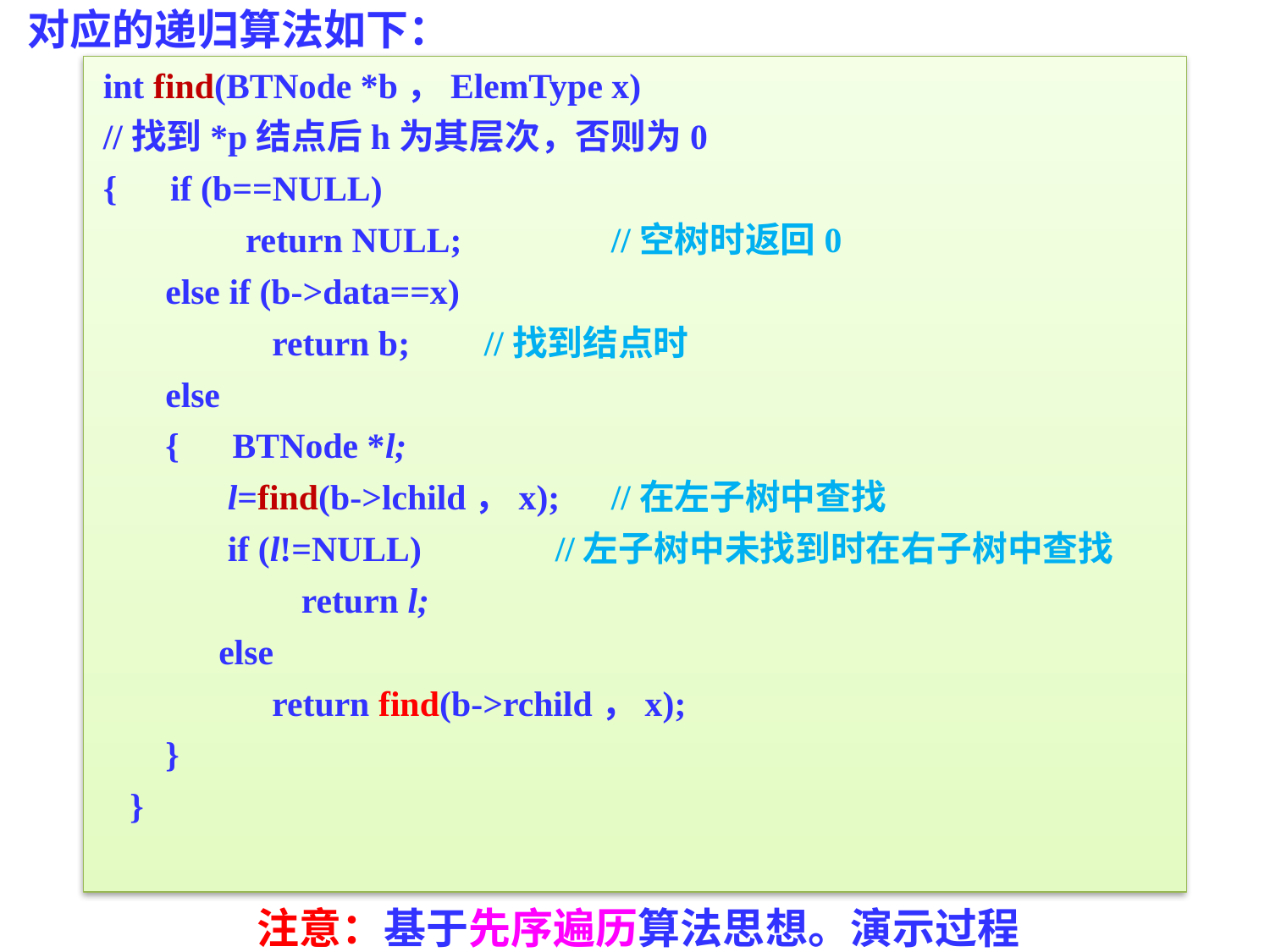

对应的递归算法如下：
int find(BTNode *b，ElemType x)
//找到*p结点后h为其层次，否则为0
{      if (b==NULL)
                return NULL;  		//空树时返回0
       else if (b->data==x)
                   return b; 	//找到结点时
       else
       {      BTNode *l;
              l=find(b->lchild，x); 	//在左子树中查找
              if (l!=NULL) 	        //左子树中未找到时在右子树中查找
	        return l;
             else
                   return find(b->rchild，x);
       }
   }

注意：基于先序遍历算法思想。演示过程